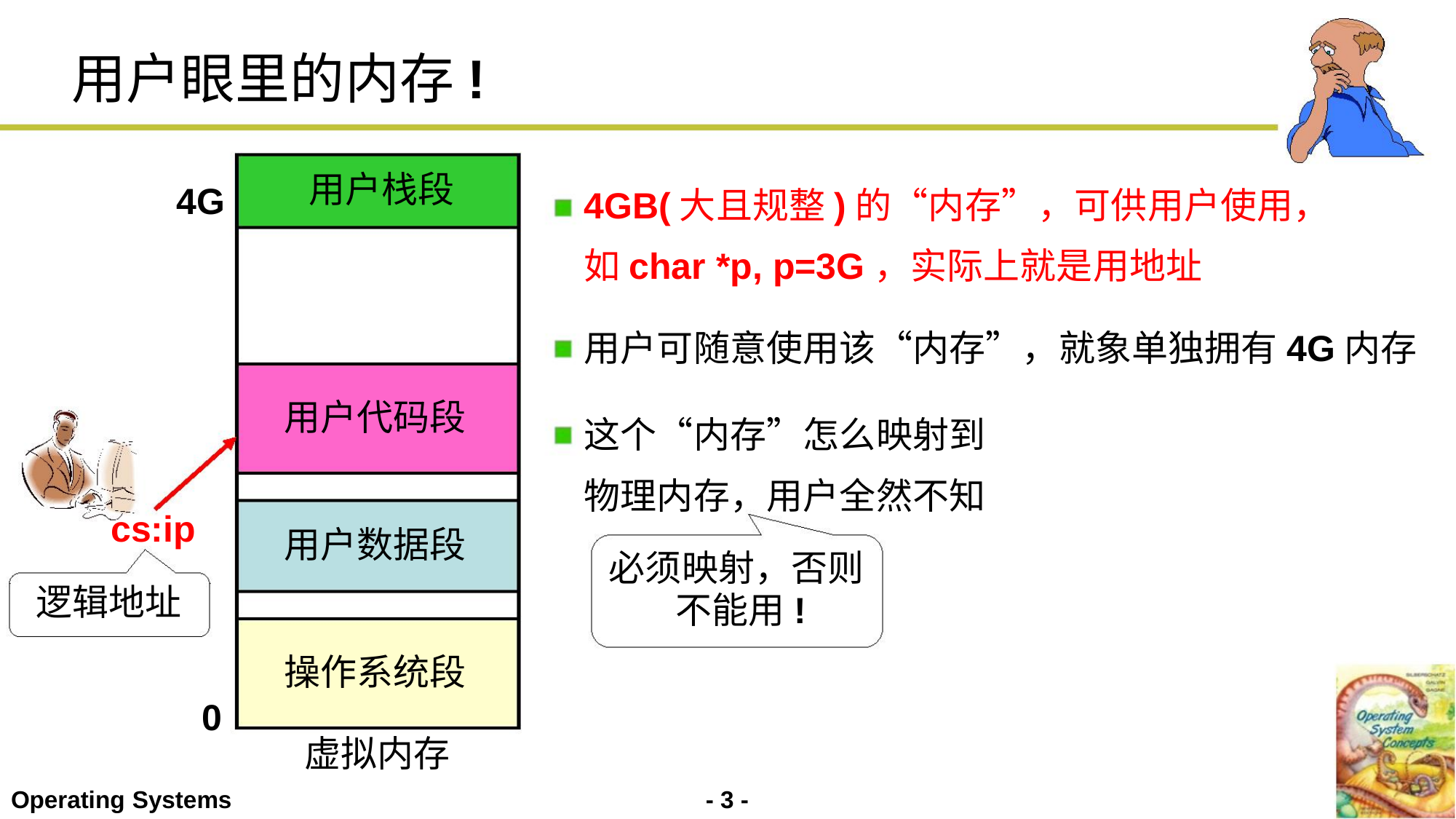

用户眼里的内存!

用户栈段
4G
4GB(大且规整)的“内存”，可供用户使用，
如char *p, p=3G，实际上就是用地址
用户可随意使用该“内存”，就象单独拥有4G内存
用户代码段
这个“内存”怎么映射到
物理内存，用户全然不知
cs:ip
用户数据段
必须映射，否则
不能用!
逻辑地址
操作系统段
0
虚拟内存

- 3 -
Operating Systems